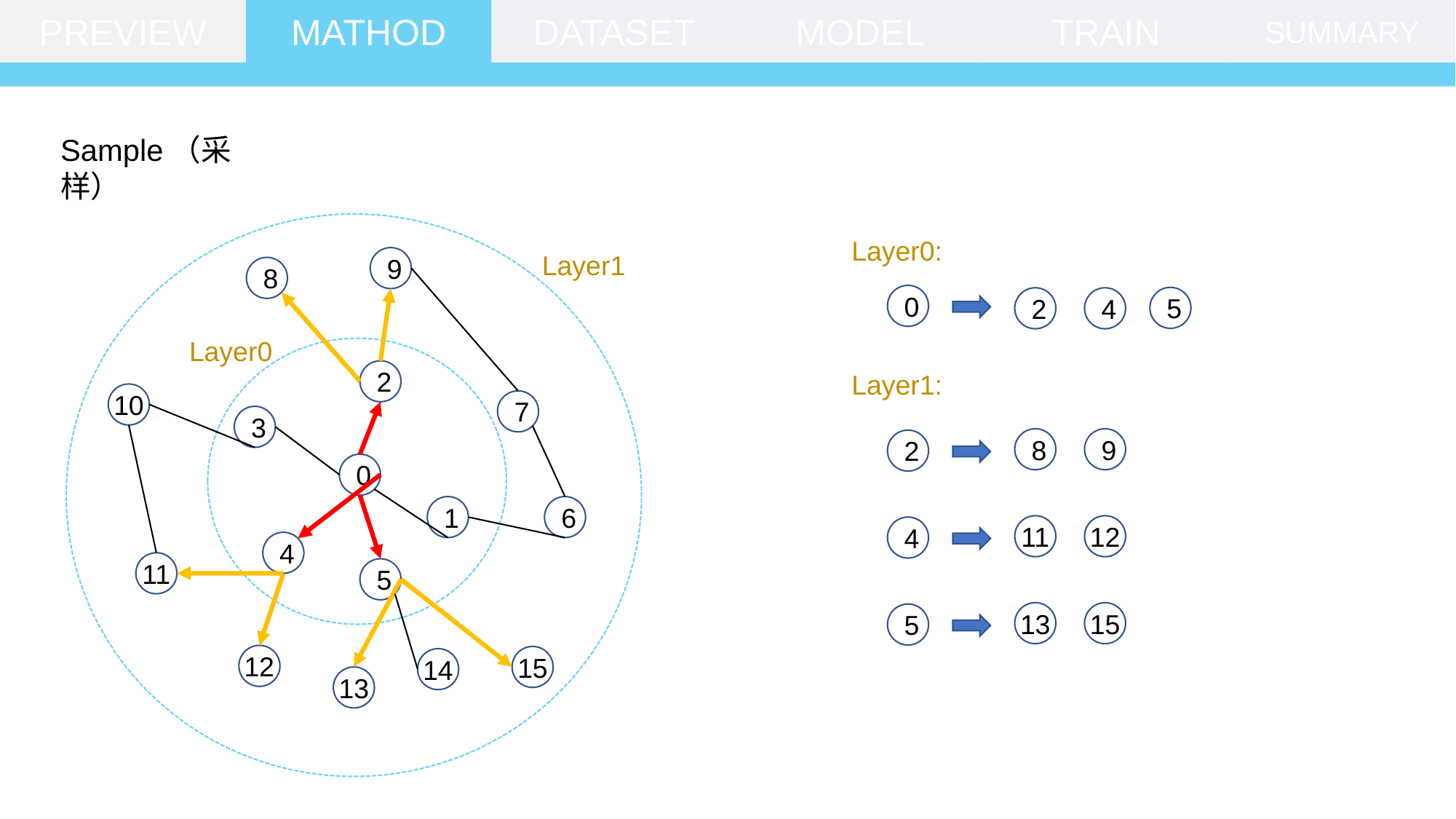

MODEL
TRAIN
PREVIEW
MATHOD
DATASET
SUMMARY

Sample（采样）

9
8

2
10
7
3
0
1
6
4
11
5
12
15
14
13
Layer0:
Layer1
0
5
2
4

Layer0
Layer1:
8
9
2

11
12
4

13
15
5